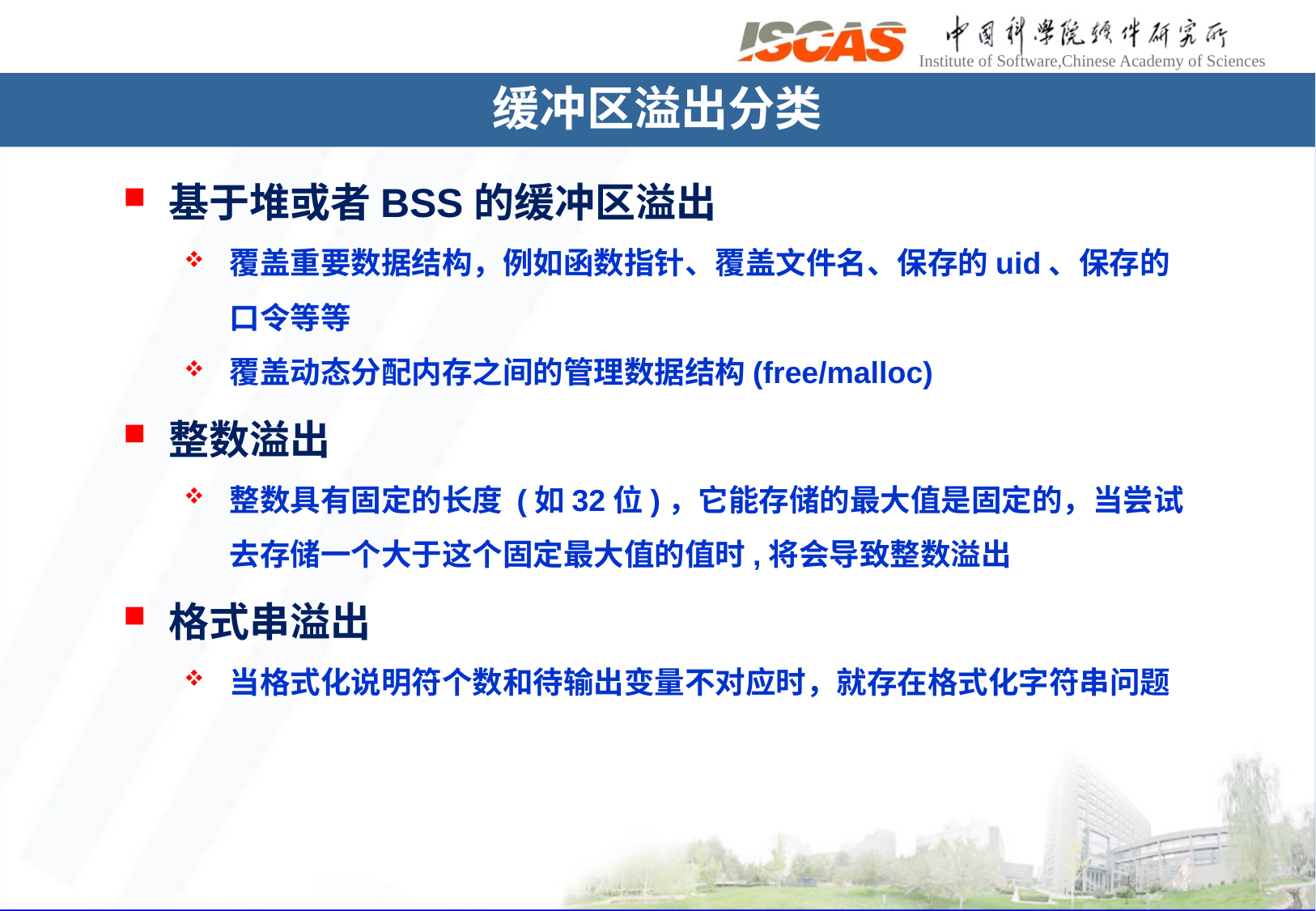

缓冲区溢出分类
基于堆或者BSS的缓冲区溢出
覆盖重要数据结构，例如函数指针、覆盖文件名、保存的uid、保存的口令等等
覆盖动态分配内存之间的管理数据结构(free/malloc)
整数溢出
整数具有固定的长度 (如32位)，它能存储的最大值是固定的，当尝试去存储一个大于这个固定最大值的值时,将会导致整数溢出
格式串溢出
当格式化说明符个数和待输出变量不对应时，就存在格式化字符串问题